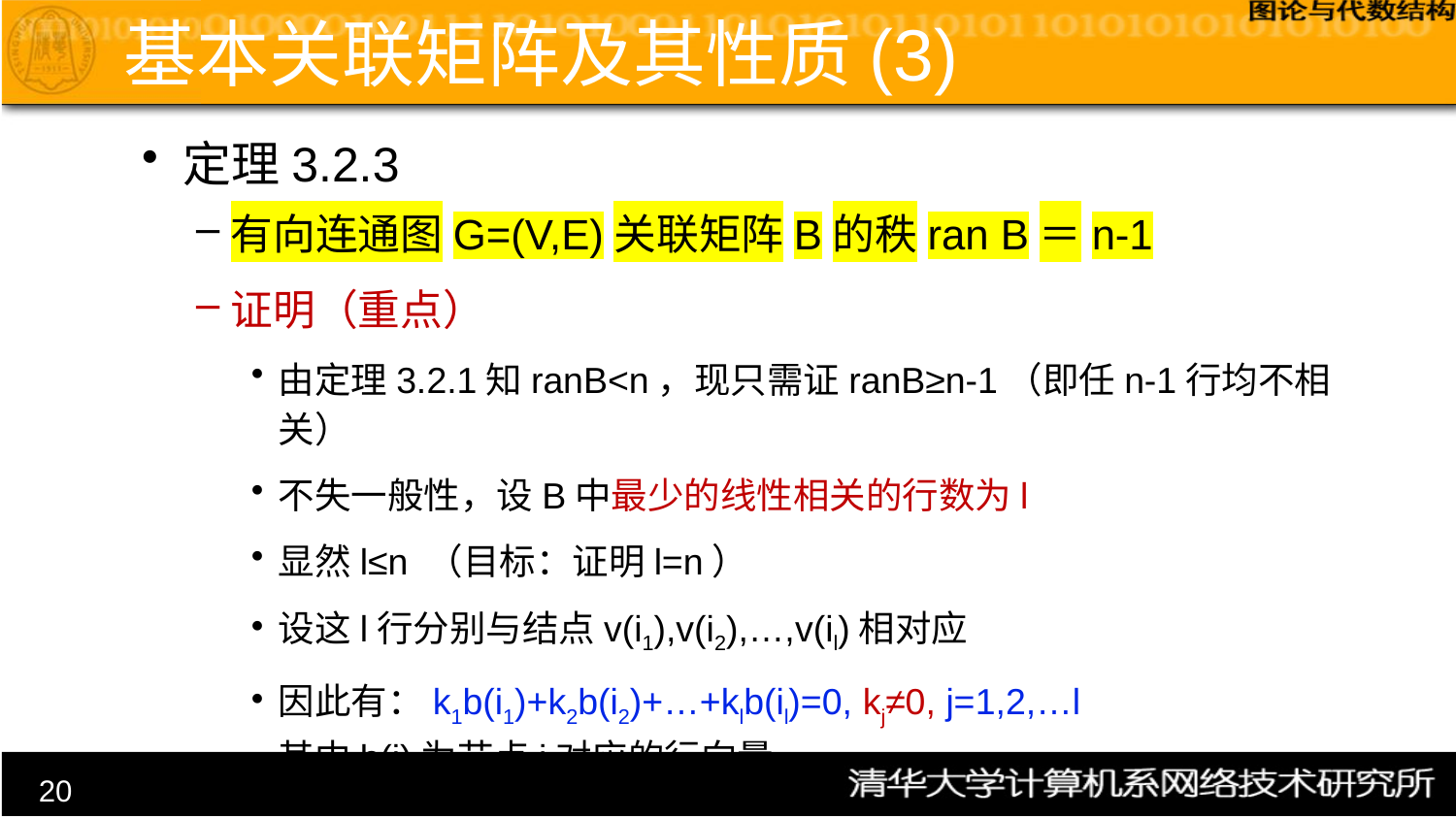

# 基本关联矩阵及其性质(3)
定理3.2.3
有向连通图G=(V,E)关联矩阵B的秩ran B＝n-1
证明（重点）
由定理3.2.1知ranB<n，现只需证ranB≥n-1（即任n-1行均不相关）
不失一般性，设B中最少的线性相关的行数为l
显然l≤n （目标：证明l=n）
设这l行分别与结点v(i1),v(i2),…,v(il)相对应
因此有：k1b(i1)+k2b(i2)+…+klb(il)=0, kj≠0, j=1,2,…l
其中b(i)为节点i对应的行向量